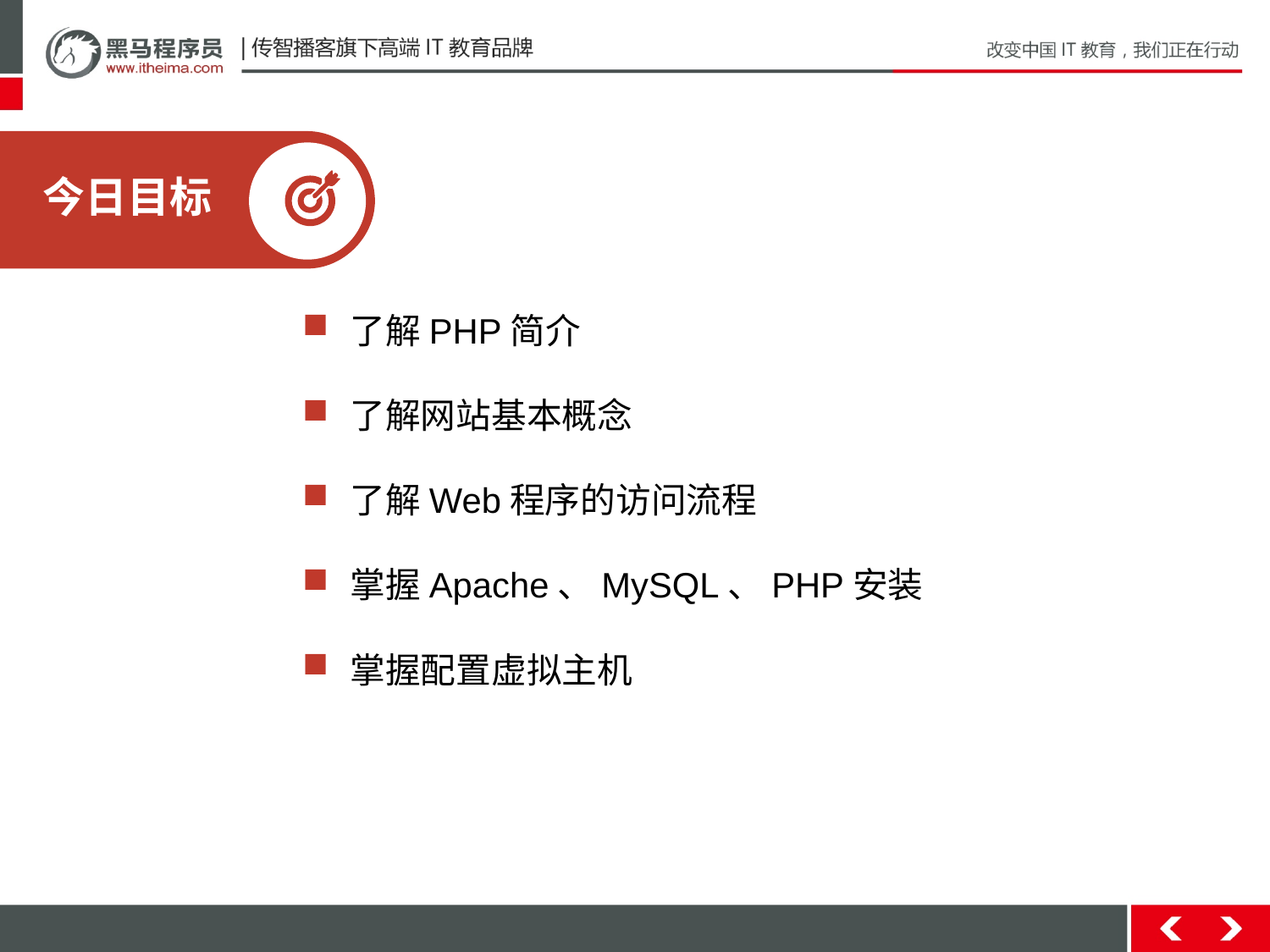

今日目标

了解PHP简介

了解网站基本概念

了解Web程序的访问流程

掌握Apache、MySQL、PHP安装

掌握配置虚拟主机